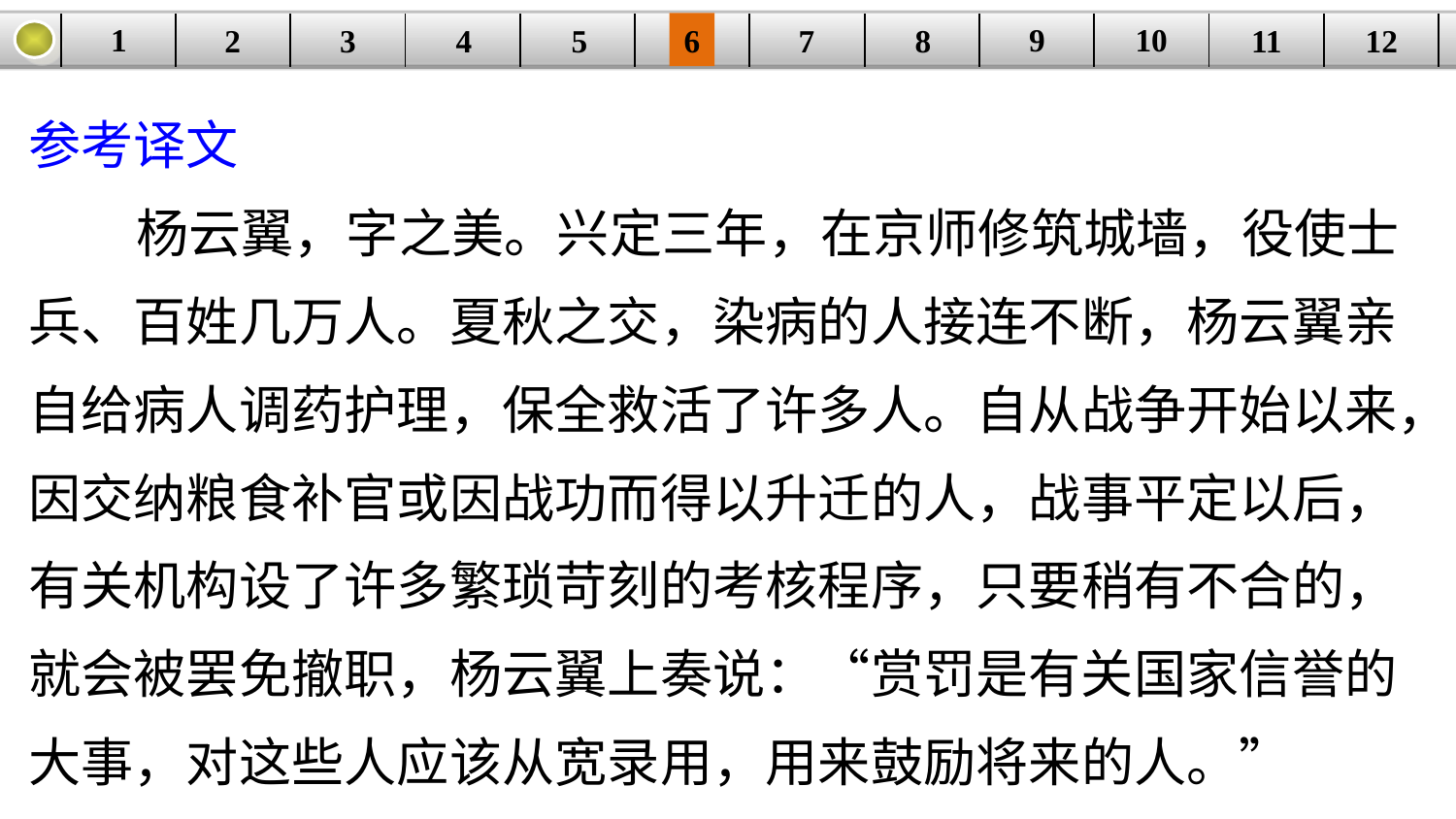

9
10
1
3
4
5
6
8
11
2
12
|  |  |  |  |  |  |  |  |  |  |  |  |
| --- | --- | --- | --- | --- | --- | --- | --- | --- | --- | --- | --- |
7

参考译文
        杨云翼，字之美。兴定三年，在京师修筑城墙，役使士兵、百姓几万人。夏秋之交，染病的人接连不断，杨云翼亲自给病人调药护理，保全救活了许多人。自从战争开始以来，因交纳粮食补官或因战功而得以升迁的人，战事平定以后，有关机构设了许多繁琐苛刻的考核程序，只要稍有不合的，就会被罢免撤职，杨云翼上奏说：“赏罚是有关国家信誉的大事，对这些人应该从宽录用，用来鼓励将来的人。”